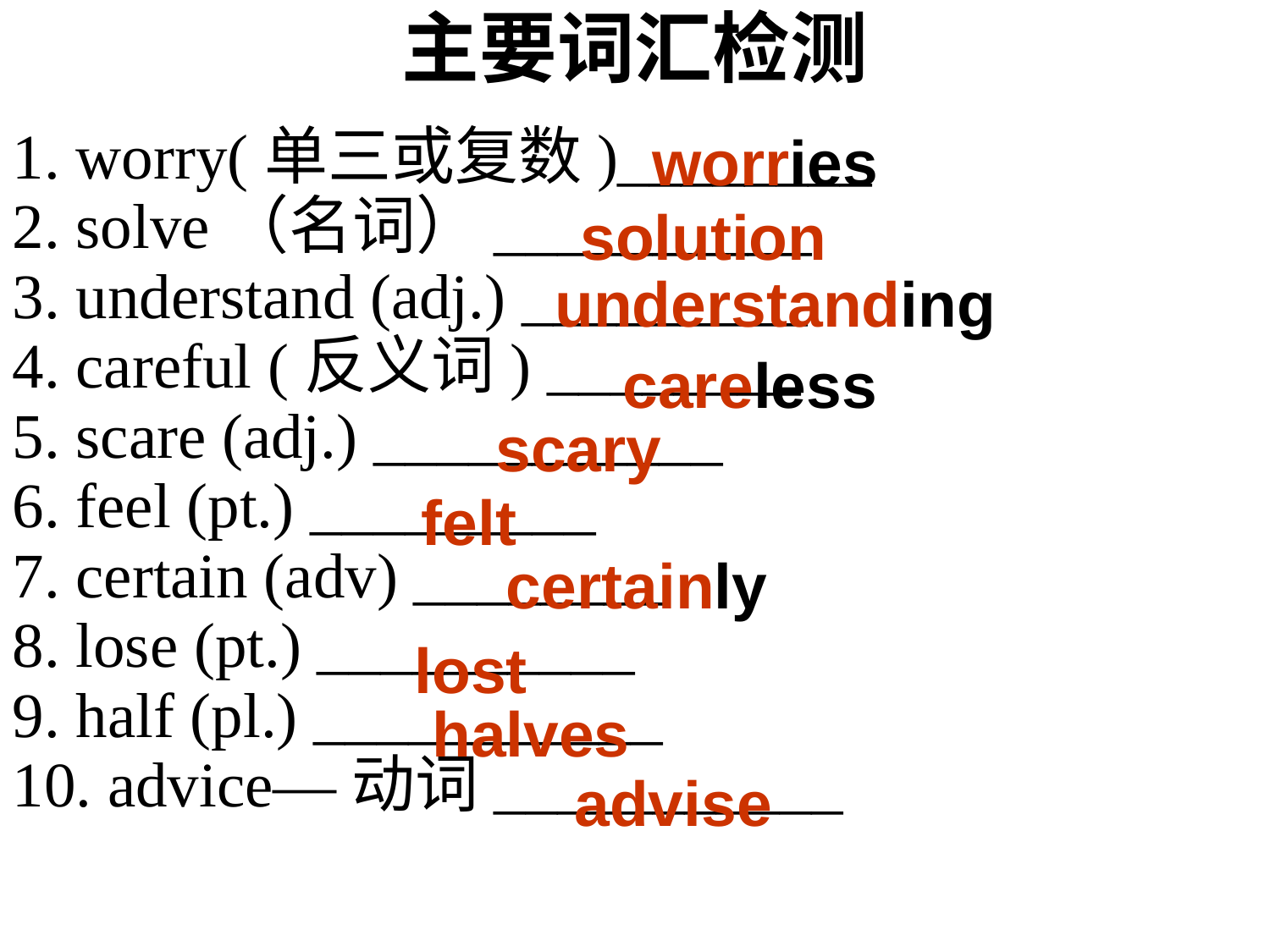

# 主要词汇检测
 worries
1. worry(单三或复数)________
2. solve（名词）__________
3. understand (adj.) _________
4. careful (反义词) ________
5. scare (adj.) ___________
6. feel (pt.) _________
7. certain (adv) ________
8. lose (pt.) __________
9. half (pl.) ___________
10. advice—动词___________
 solution
 understanding
 careless
 scary
 felt
 certainly
lost
 halves
advise